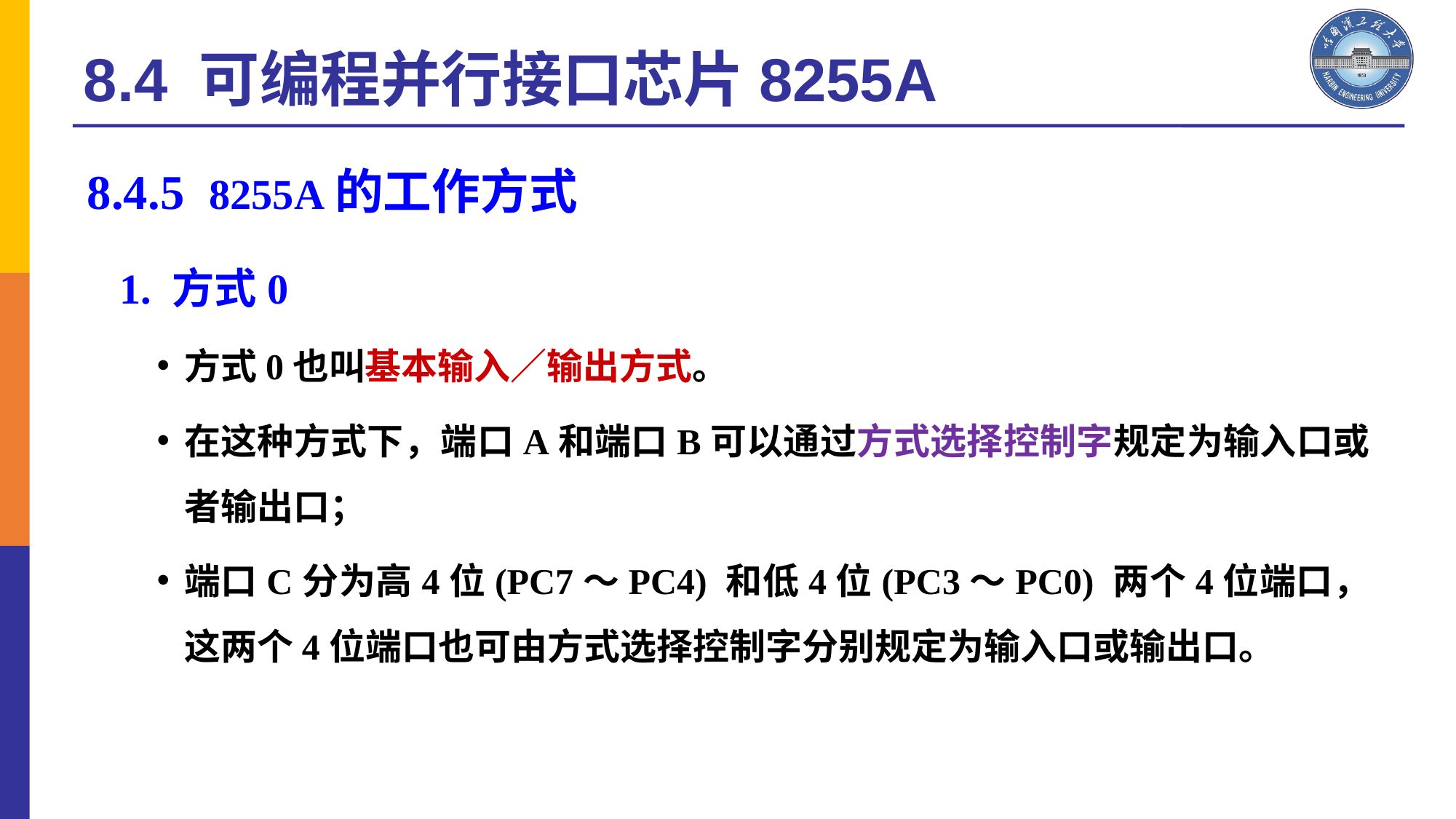

8.4 可编程并行接口芯片8255A
8.4.5  8255A的工作方式
1. 方式0
方式0也叫基本输入／输出方式。
在这种方式下，端口A和端口B可以通过方式选择控制字规定为输入口或者输出口；
端口C分为高4位(PC7～PC4) 和低4位(PC3～PC0) 两个4位端口，这两个4位端口也可由方式选择控制字分别规定为输入口或输出口。